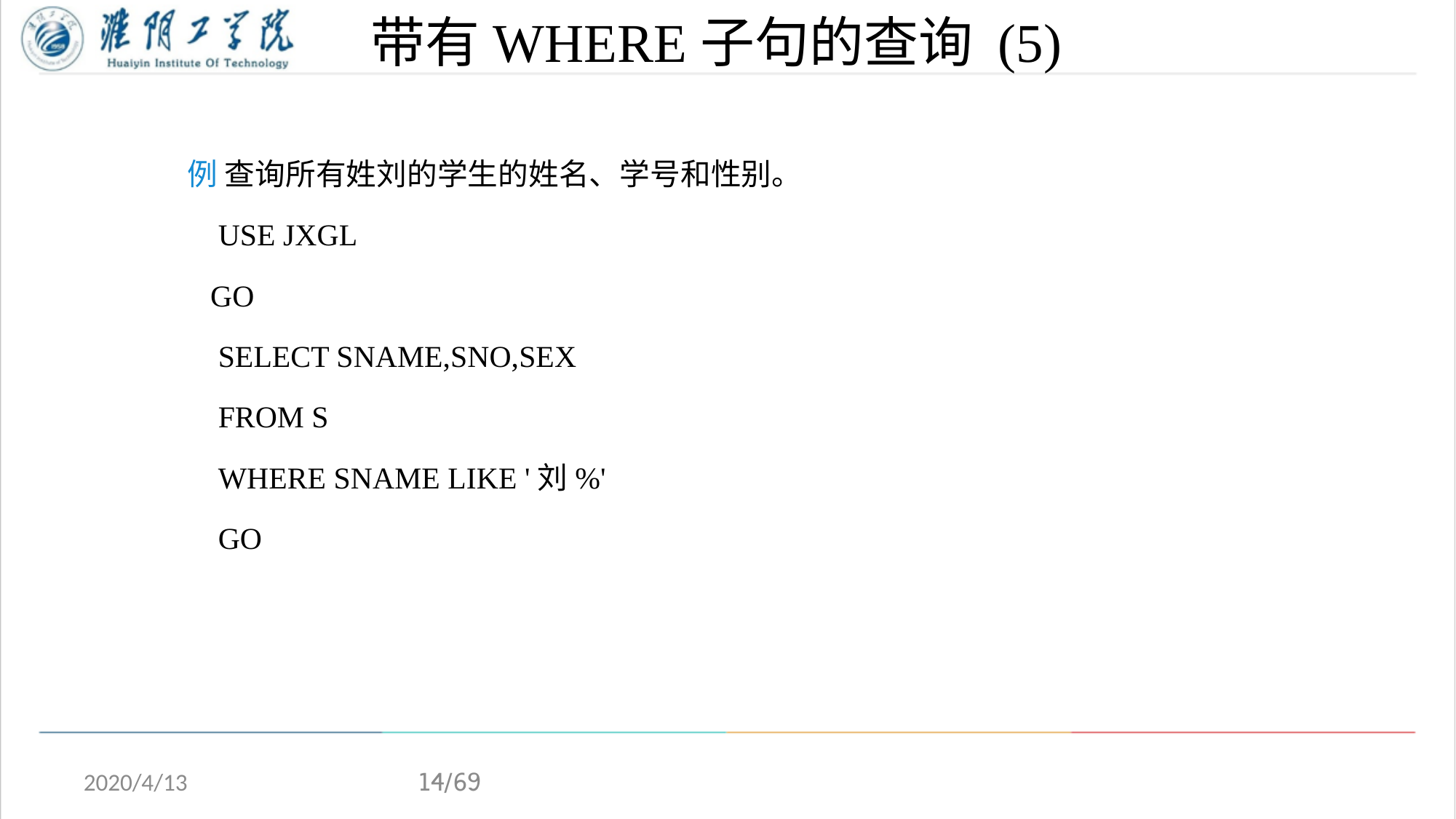

# 带有WHERE子句的查询 (5)
例 查询所有姓刘的学生的姓名、学号和性别。
    USE JXGL
   GO
    SELECT SNAME,SNO,SEX
    FROM S
    WHERE SNAME LIKE '刘%'
    GO
14/69
2020/4/13